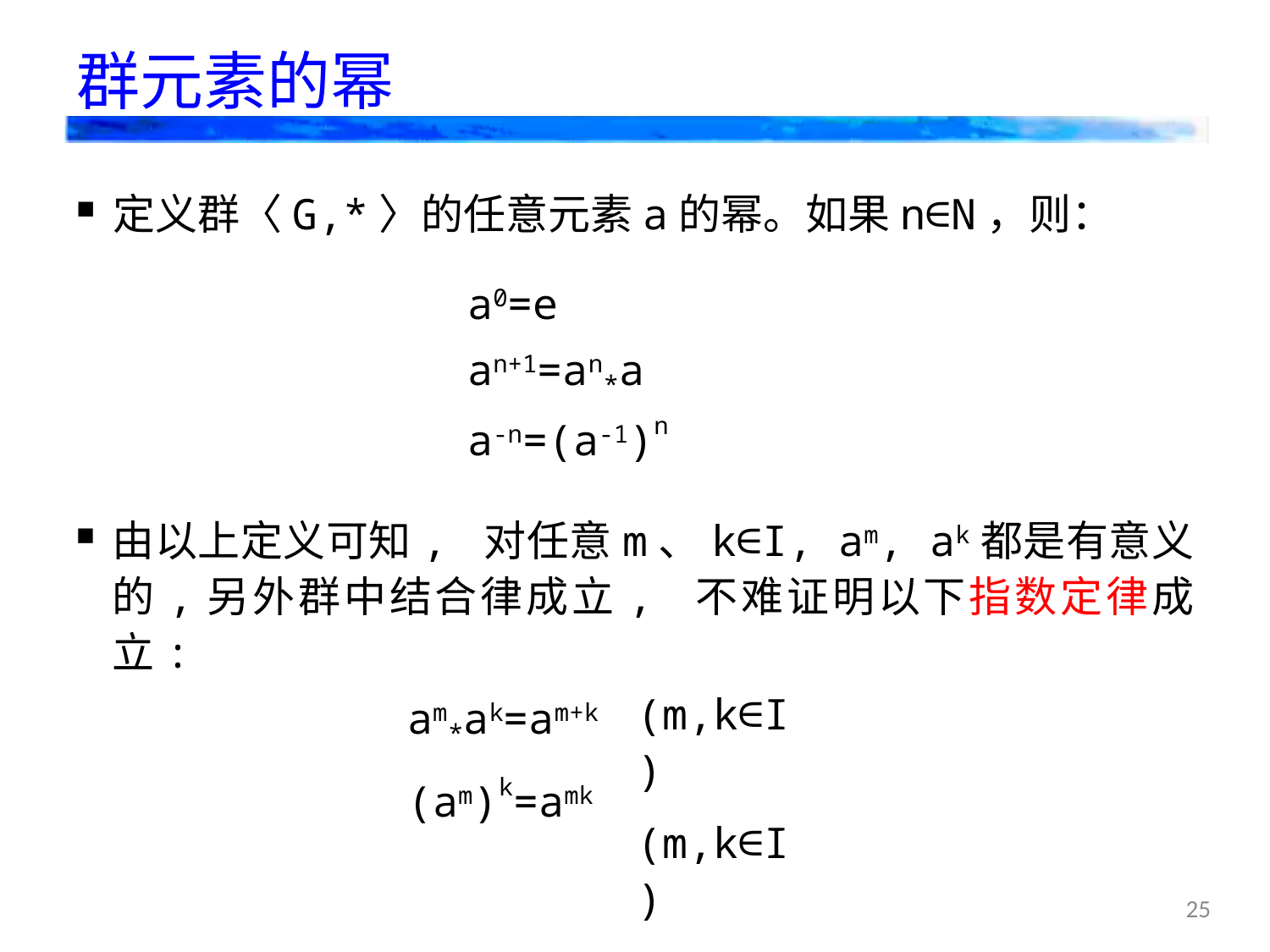

# 群元素的幂
定义群〈G,*〉的任意元素a的幂。如果n∈N，则：

a0=e
an+1=an*a
a-n=(a-1)n
由以上定义可知, 对任意m、k∈I, am, ak都是有意义的,另外群中结合律成立, 不难证明以下指数定律成立:
am*ak=am+k
(am)k=amk
(m,k∈I)
(m,k∈I)
25